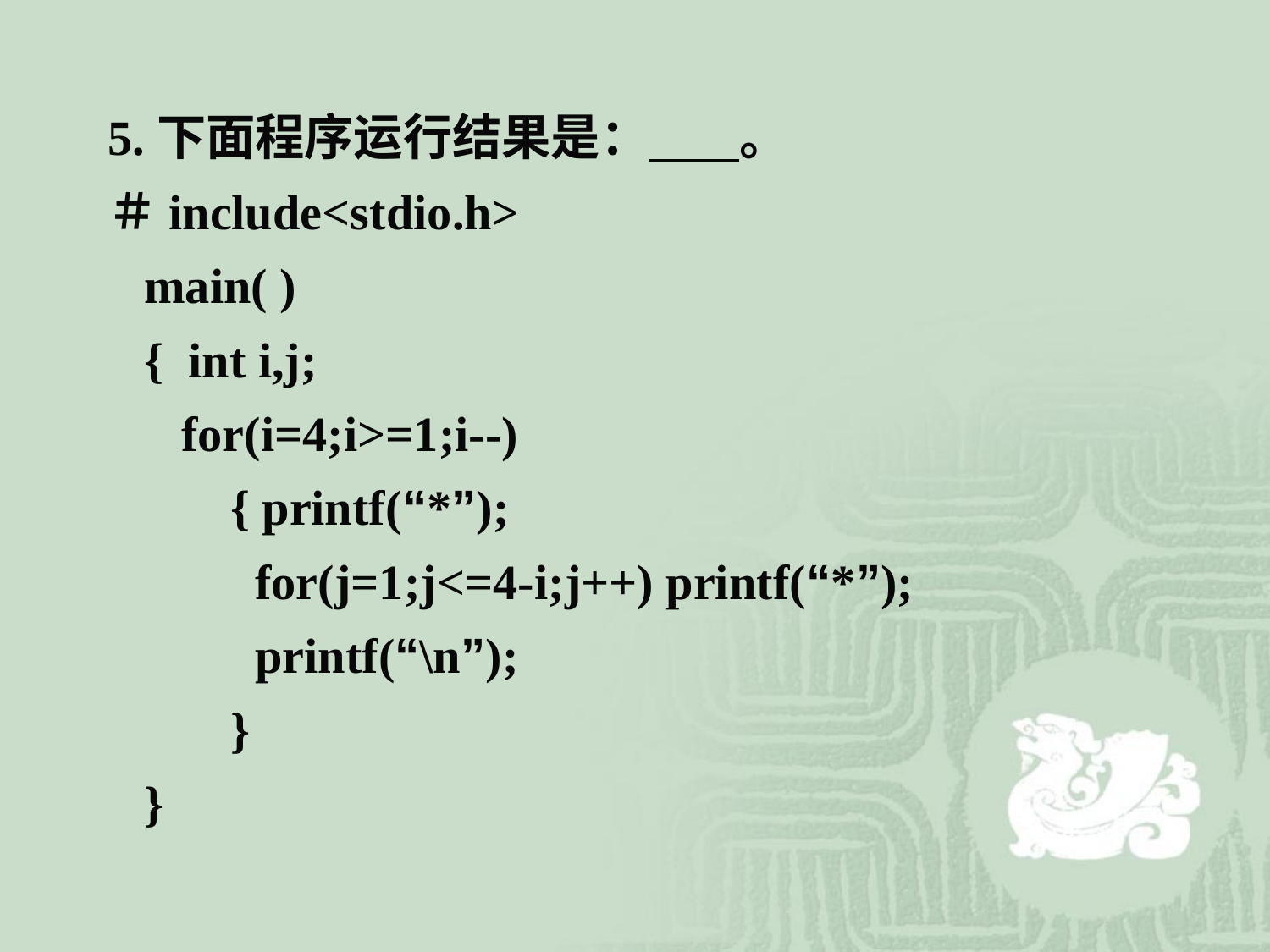

5.下面程序运行结果是：        。
＃include<stdio.h>
   main( )
   {  int i,j;
      for(i=4;i>=1;i--)
          { printf(“*”);
            for(j=1;j<=4-i;j++) printf(“*”);
            printf(“\n”);
          }
   }